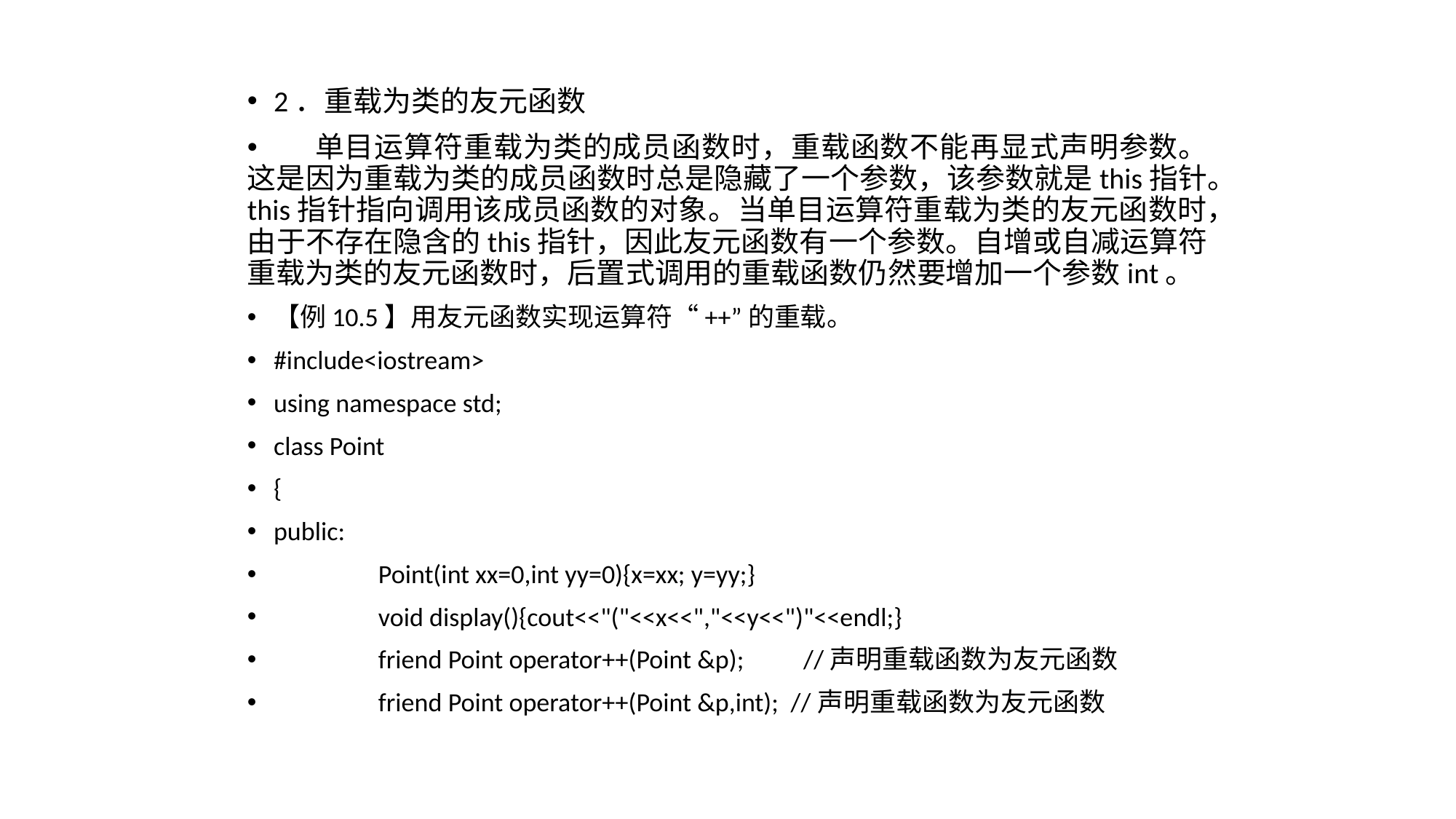

2．重载为类的友元函数
       单目运算符重载为类的成员函数时，重载函数不能再显式声明参数。这是因为重载为类的成员函数时总是隐藏了一个参数，该参数就是this指针。this指针指向调用该成员函数的对象。当单目运算符重载为类的友元函数时，由于不存在隐含的this指针，因此友元函数有一个参数。自增或自减运算符重载为类的友元函数时，后置式调用的重载函数仍然要增加一个参数int。
【例10.5】用友元函数实现运算符“++”的重载。
#include<iostream>
using namespace std;
class Point
{
public:
	Point(int xx=0,int yy=0){x=xx; y=yy;}
	void display(){cout<<"("<<x<<","<<y<<")"<<endl;}
	friend Point operator++(Point &p);    	 //声明重载函数为友元函数
	friend Point operator++(Point &p,int);  //声明重载函数为友元函数